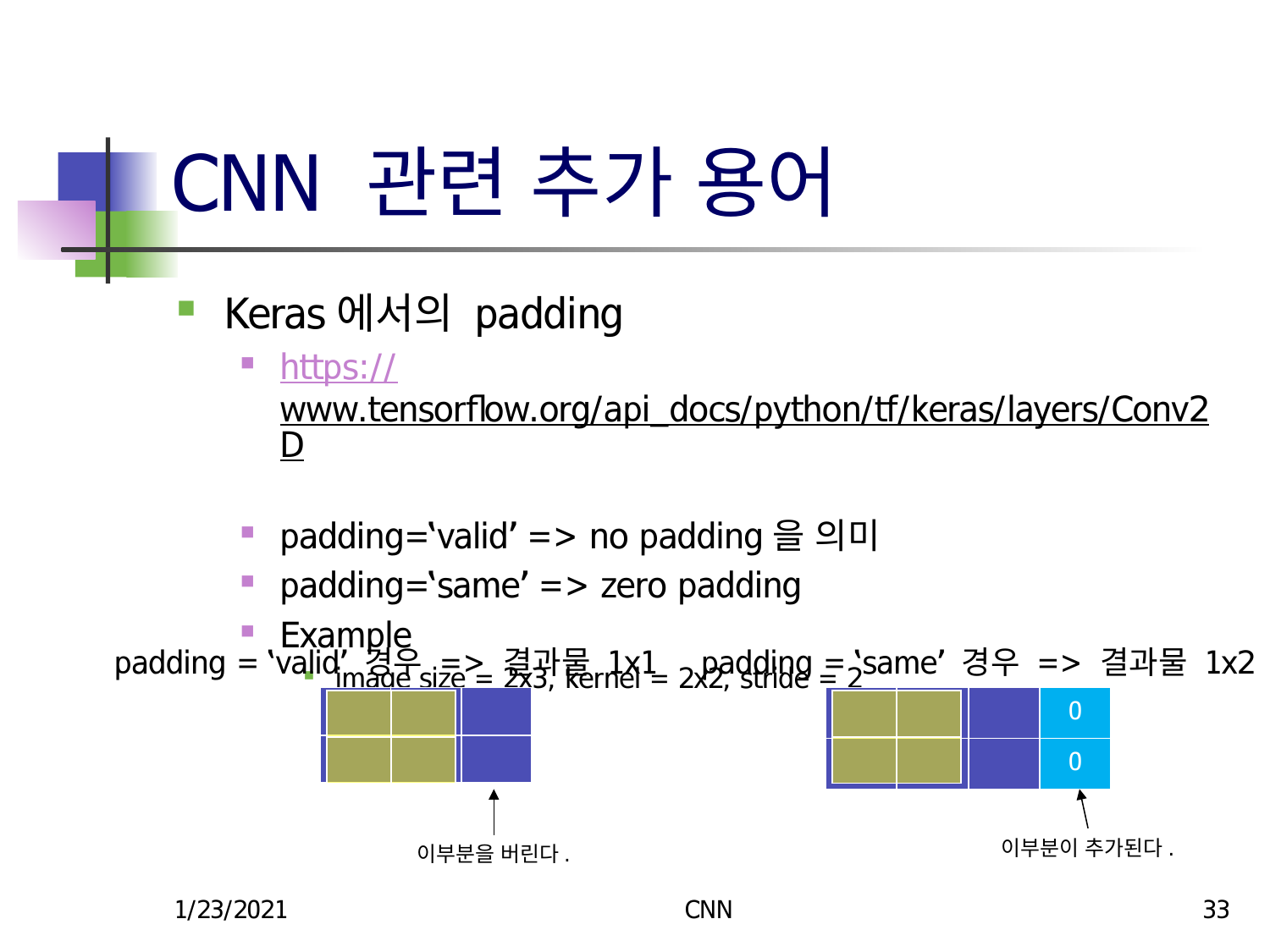

# CNN 관련 추가 용어
Keras에서의 padding
https://www.tensorflow.org/api_docs/python/tf/keras/layers/Conv2D
padding=‘valid’ => no padding을 의미
padding=‘same’ => zero padding
Example
image size = 2x3, kernel = 2x2, stride = 2
padding = ‘valid’ 경우 => 결과물 1x1
padding = ‘same’ 경우 => 결과물 1x2
|  |  |  |
| --- | --- | --- |
|  |  |  |
|  |  |  | 0 |
| --- | --- | --- | --- |
|  |  |  | 0 |
|  |  |
| --- | --- |
|  |  |
|  |  |
| --- | --- |
|  |  |
이부분이 추가된다.
이부분을 버린다.
1/23/2021
CNN
33